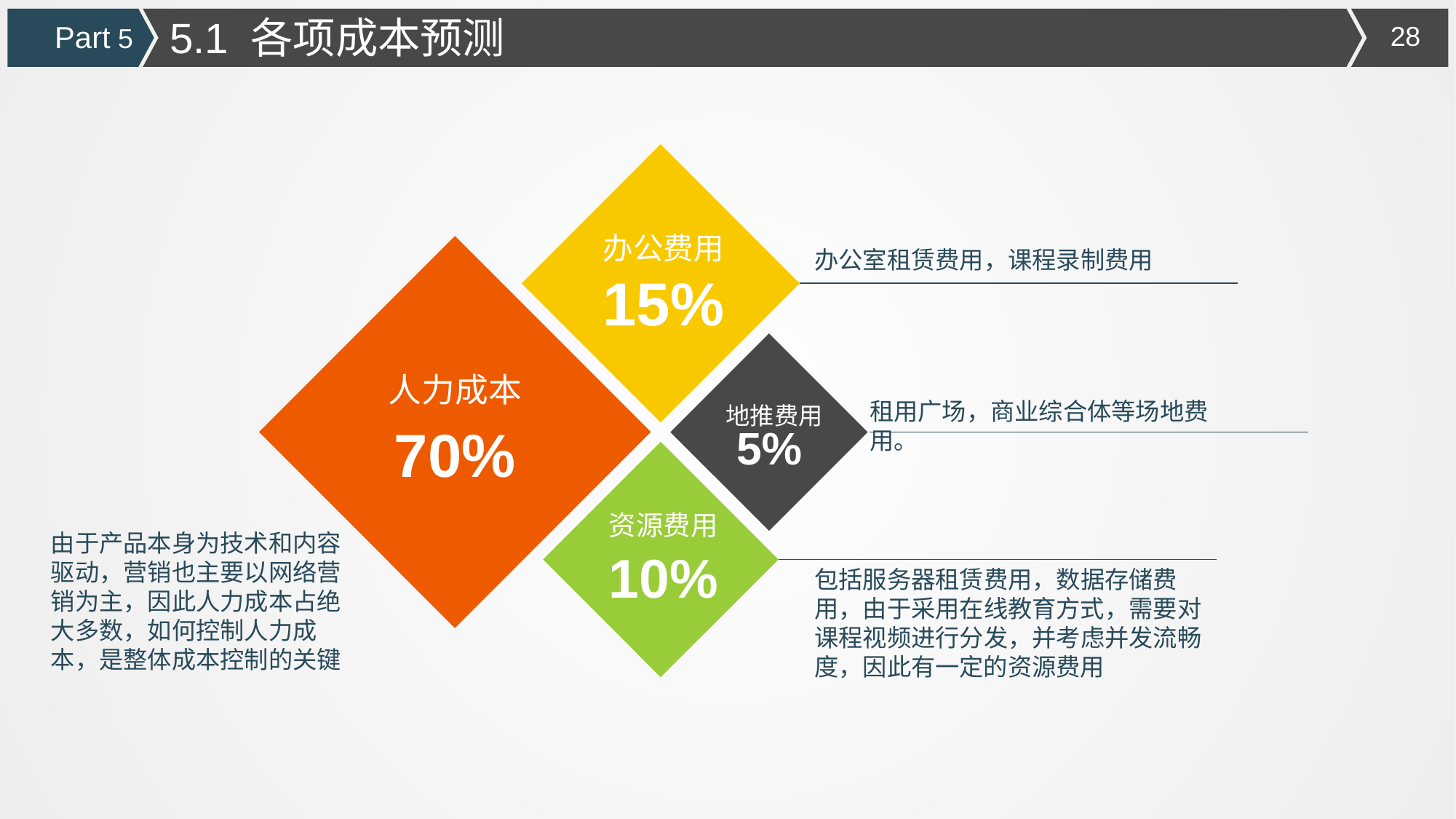

5.1 各项成本预测
Part 5

办公费用

办公室租赁费用，课程录制费用
15%

人力成本
租用广场，商业综合体等场地费用。
地推费用
70%
5%

资源费用
由于产品本身为技术和内容驱动，营销也主要以网络营销为主，因此人力成本占绝大多数，如何控制人力成本，是整体成本控制的关键
10%
包括服务器租赁费用，数据存储费用，由于采用在线教育方式，需要对课程视频进行分发，并考虑并发流畅度，因此有一定的资源费用